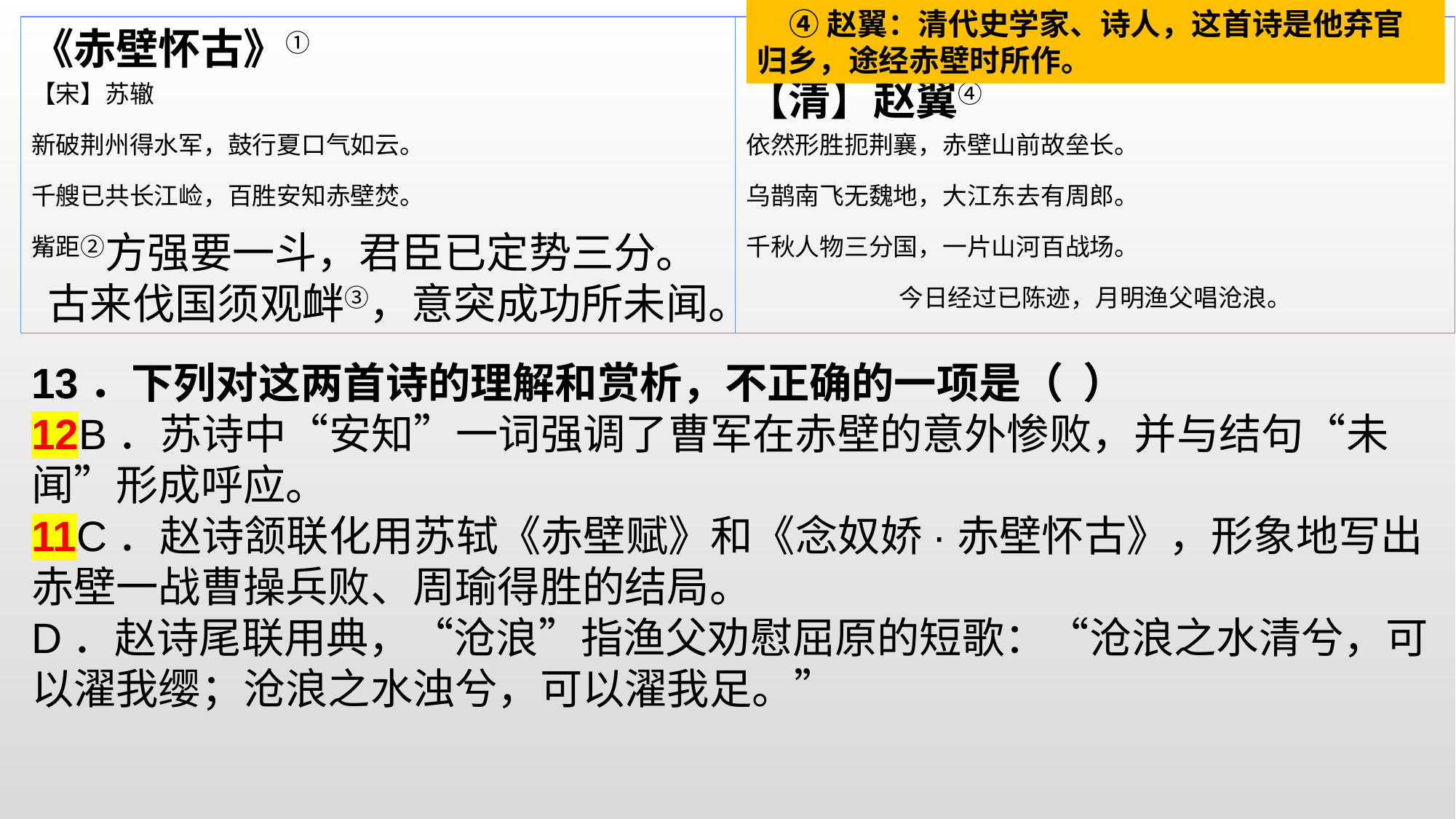

④赵翼：清代史学家、诗人，这首诗是他弃官归乡，途经赤壁时所作。
《赤壁怀古》①【宋】苏辙新破荆州得水军，鼓行夏口气如云。千艘已共长江崄，百胜安知赤壁焚。觜距②方强要一斗，君臣已定势三分。古来伐国须观衅③，意突成功所未闻。
《赤壁》【清】赵翼④依然形胜扼荆襄，赤壁山前故垒长。乌鹊南飞无魏地，大江东去有周郎。千秋人物三分国，一片山河百战场。今日经过已陈迹，月明渔父唱沧浪。
13．下列对这两首诗的理解和赏析，不正确的一项是（  ）
12B．苏诗中“安知”一词强调了曹军在赤壁的意外惨败，并与结句“未闻”形成呼应。
11C．赵诗颔联化用苏轼《赤壁赋》和《念奴娇·赤壁怀古》，形象地写出赤壁一战曹操兵败、周瑜得胜的结局。D．赵诗尾联用典，“沧浪”指渔父劝慰屈原的短歌：“沧浪之水清兮，可以濯我缨；沧浪之水浊兮，可以濯我足。”